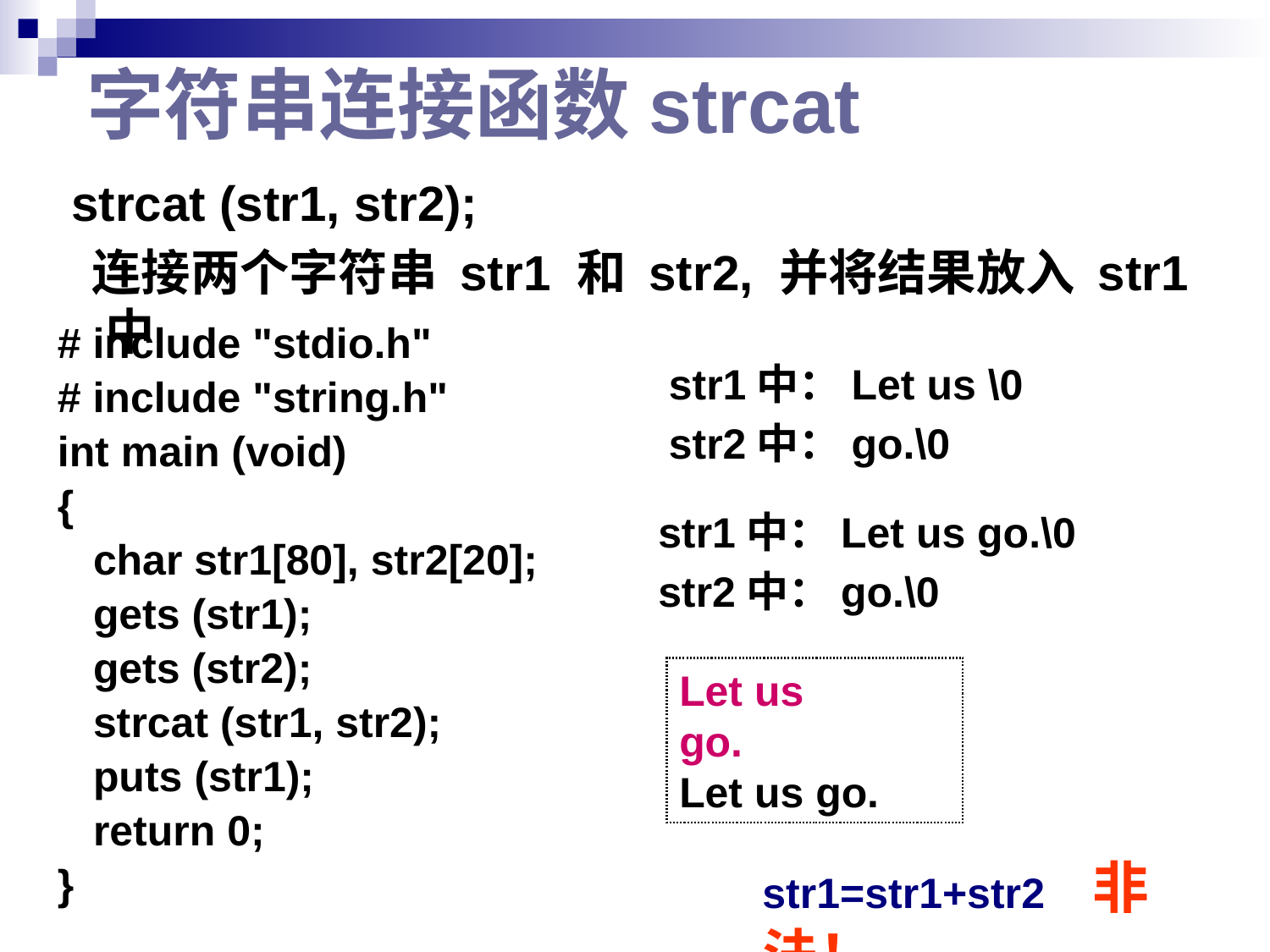

# 字符串连接函数strcat
 strcat (str1, str2);
  连接两个字符串 str1 和 str2, 并将结果放入 str1中
# include "stdio.h"
# include "string.h"
int main (void)
{
   char str1[80], str2[20];
   gets (str1);
   gets (str2);
   strcat (str1, str2);
   puts (str1);
   return 0;
}
str1中：Let us \0
str2中：go.\0
str1中：Let us go.\0
str2中：go.\0
Let us
go.
Let us go.
str1=str1+str2 非法！